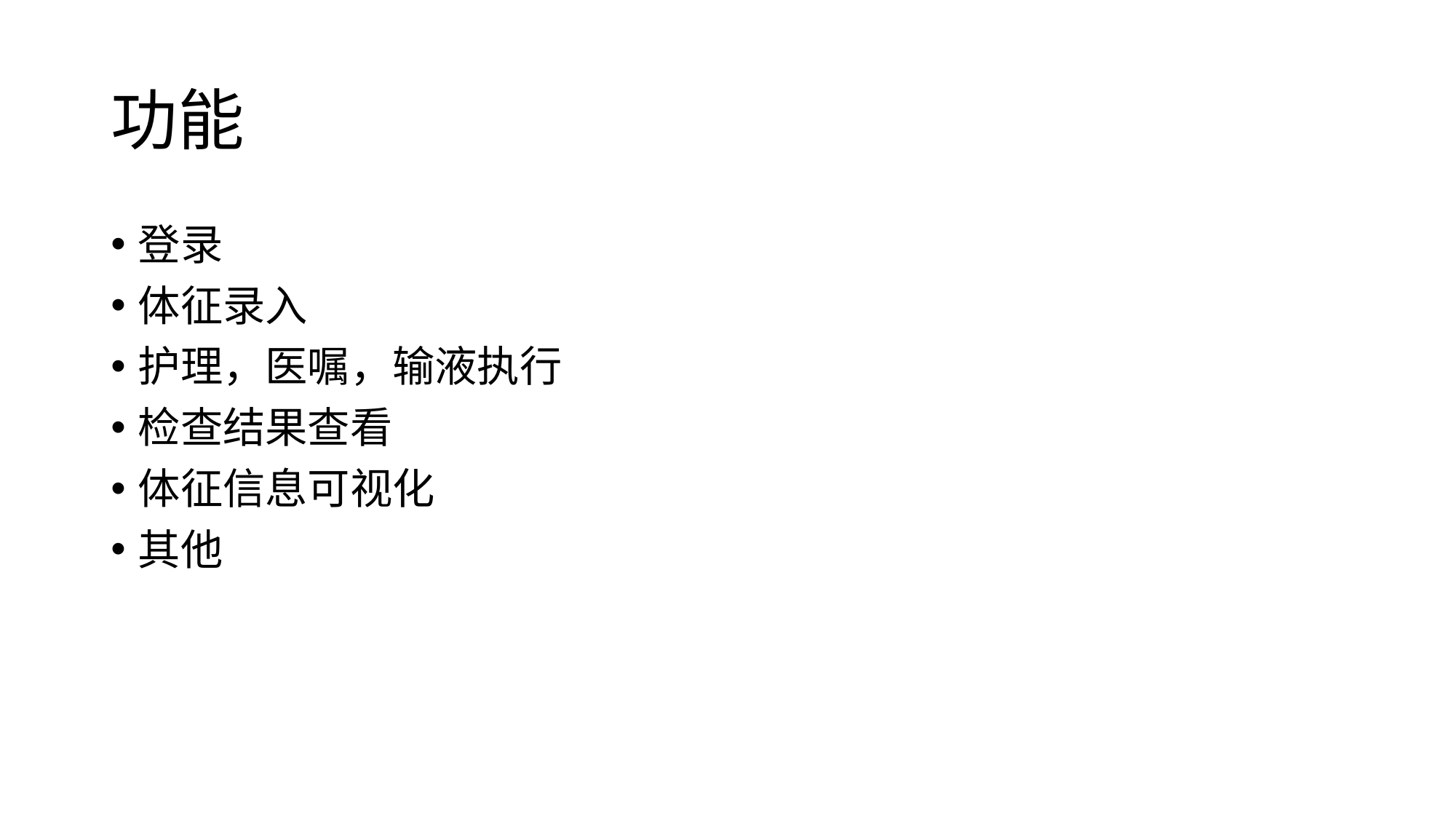

# 功能
登录
体征录入
护理，医嘱，输液执行
检查结果查看
体征信息可视化
其他